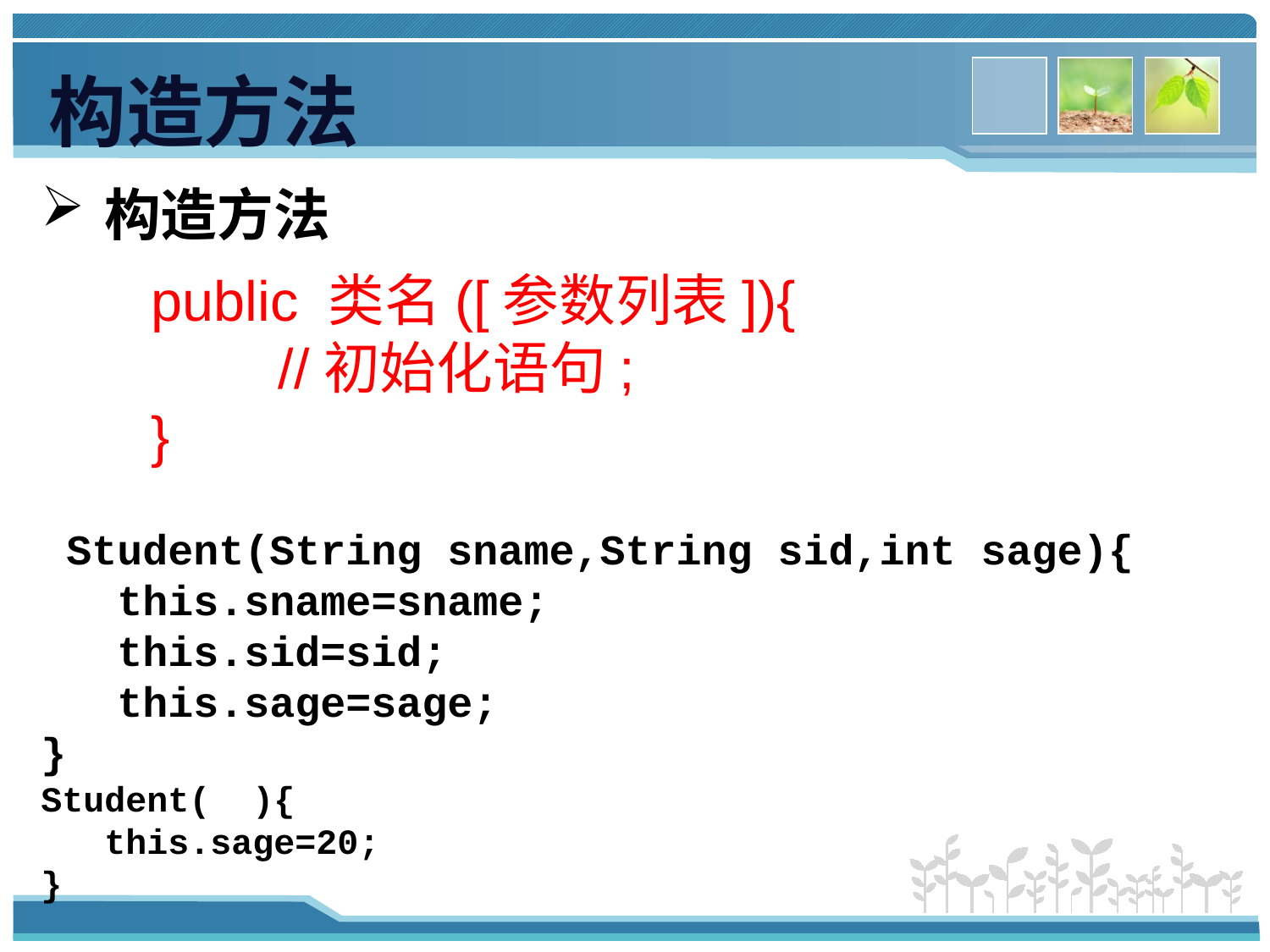

构造方法
构造方法
public 类名([参数列表]){
	//初始化语句;
}
 Student(String sname,String sid,int sage){
   this.sname=sname;
   this.sid=sid;
   this.sage=sage;
}
Student(  ){
   this.sage=20;
}